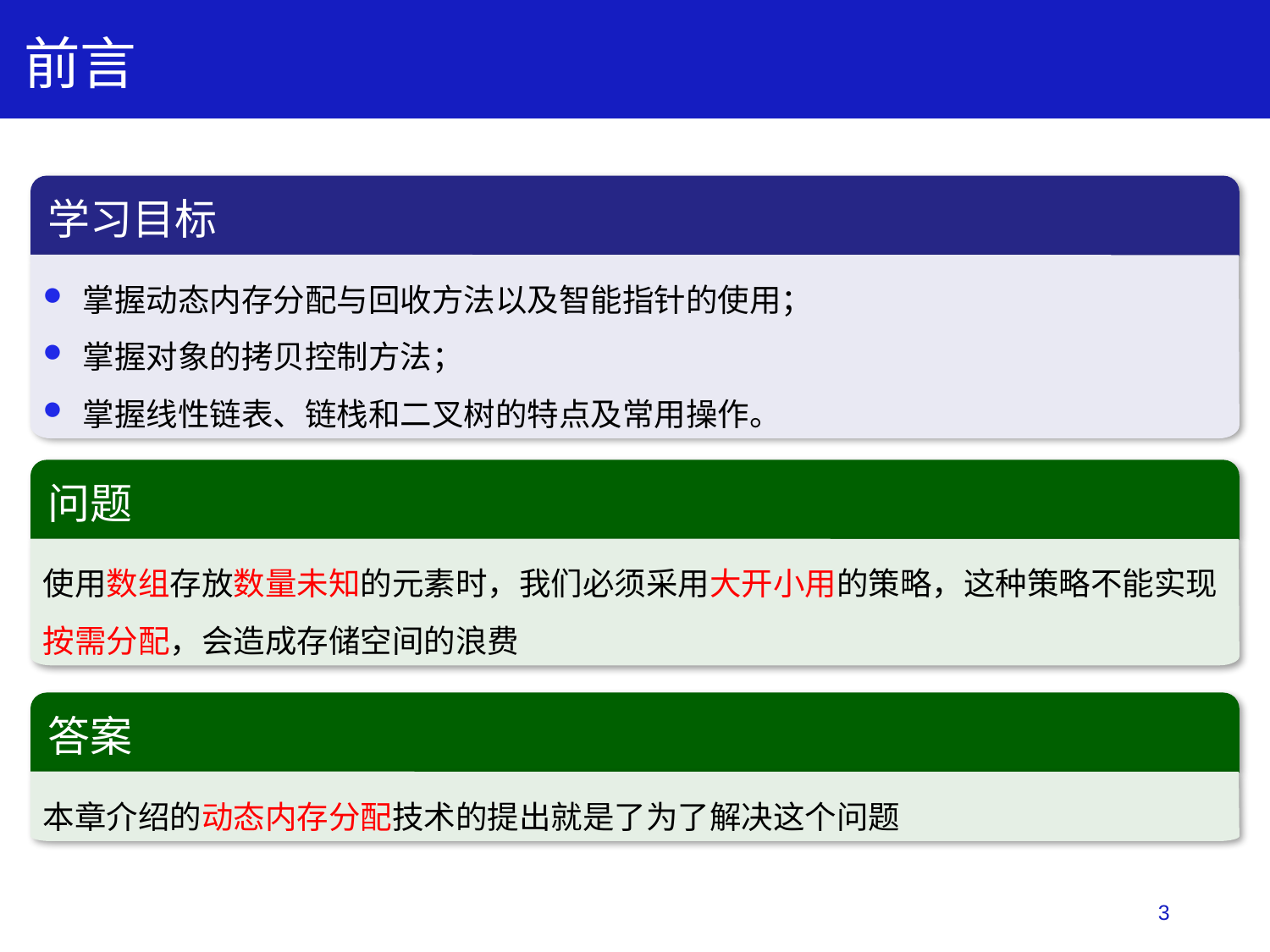

前言
学习目标
掌握动态内存分配与回收方法以及智能指针的使用；
掌握对象的拷贝控制方法；
掌握线性链表、链栈和二叉树的特点及常用操作。
学习目标
问题
使用数组存放数量未知的元素时，我们必须采用大开小用的策略，这种策略不能实现按需分配，会造成存储空间的浪费
答案
本章介绍的动态内存分配技术的提出就是了为了解决这个问题
3